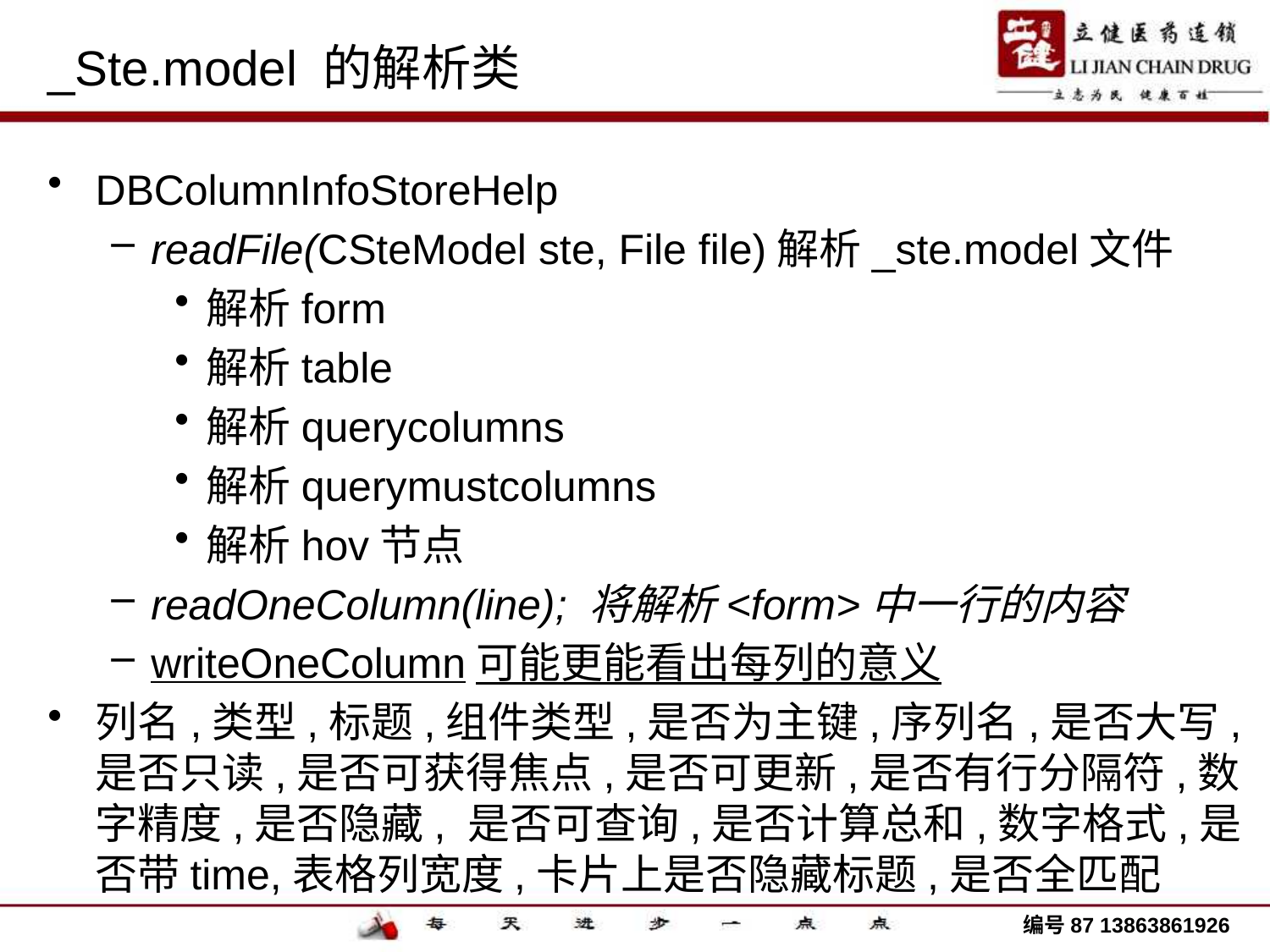

# _Ste.model 的解析类
DBColumnInfoStoreHelp
readFile(CSteModel ste, File file)解析_ste.model文件
解析form
解析table
解析querycolumns
解析querymustcolumns
解析hov节点
readOneColumn(line); 将解析<form>中一行的内容
writeOneColumn可能更能看出每列的意义
列名,类型,标题,组件类型,是否为主键,序列名,是否大写,是否只读,是否可获得焦点,是否可更新,是否有行分隔符,数字精度,是否隐藏, 是否可查询,是否计算总和,数字格式,是否带time,表格列宽度,卡片上是否隐藏标题,是否全匹配